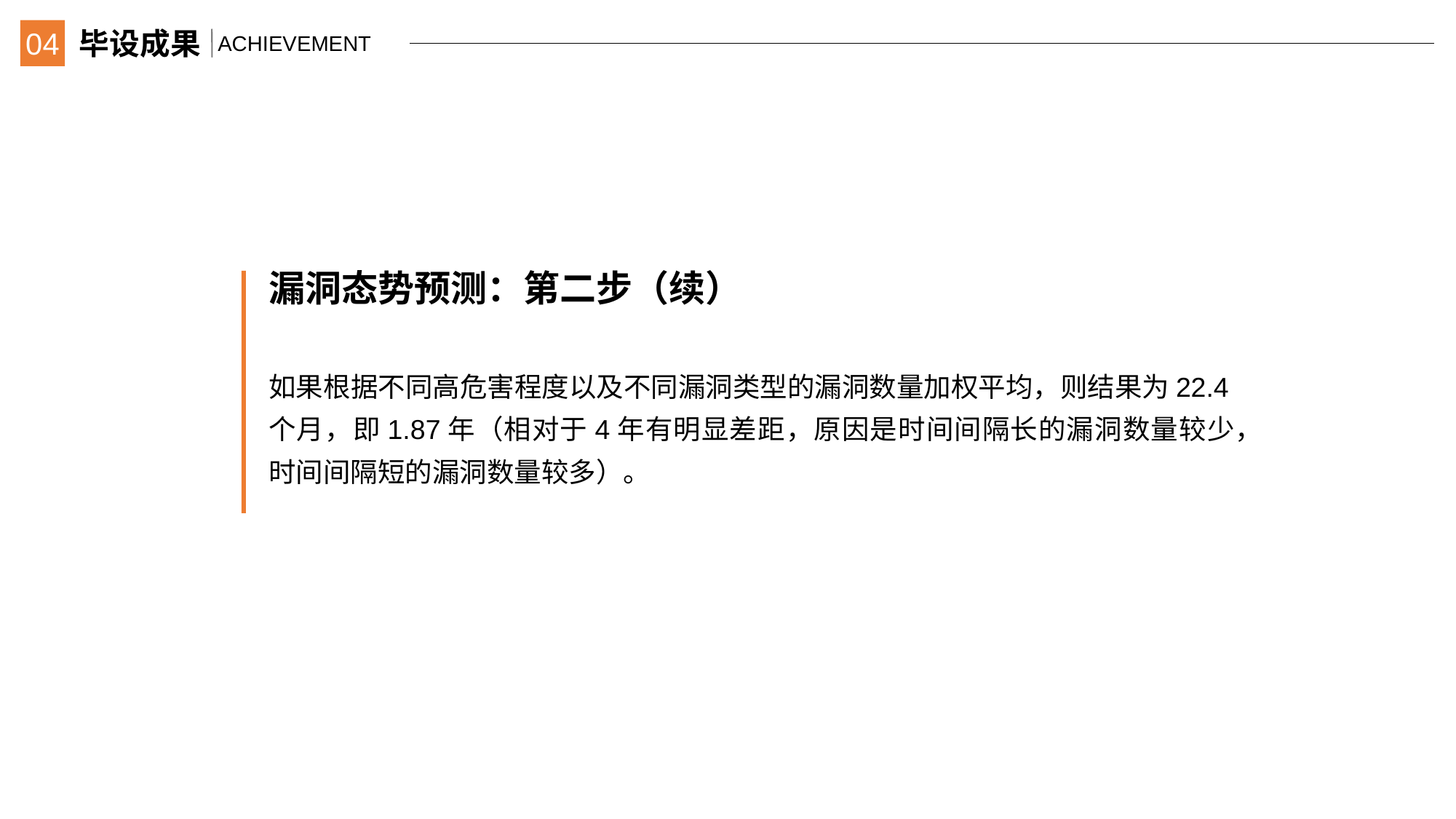

04
毕设成果

ACHIEVEMENT
漏洞态势预测：第二步（续）

如果根据不同高危害程度以及不同漏洞类型的漏洞数量加权平均，则结果为22.4个月，即1.87年（相对于4年有明显差距，原因是时间间隔长的漏洞数量较少，时间间隔短的漏洞数量较多）。